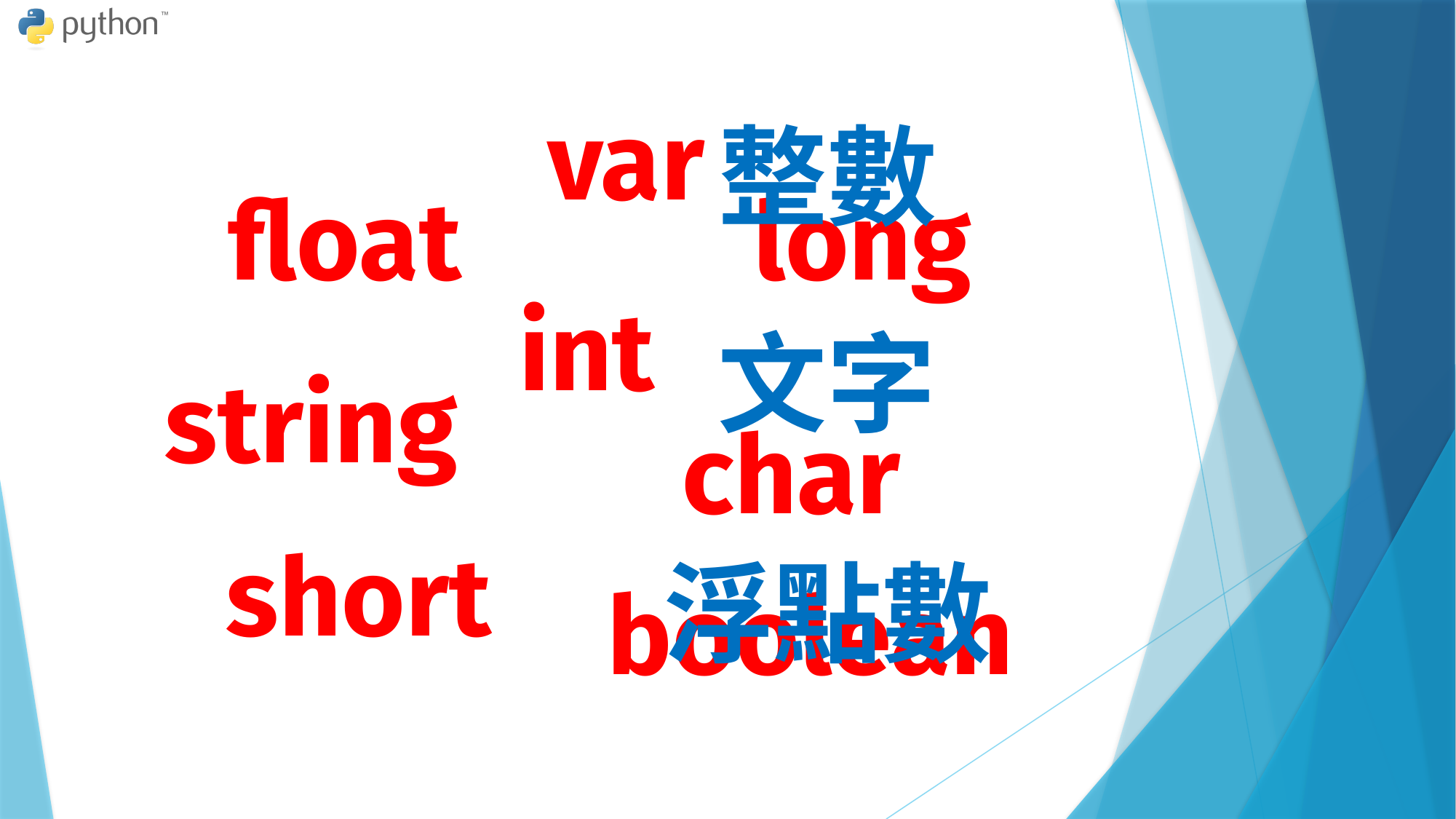

var
整數
float
long
int
文字
string
char
short
浮點數
boolean